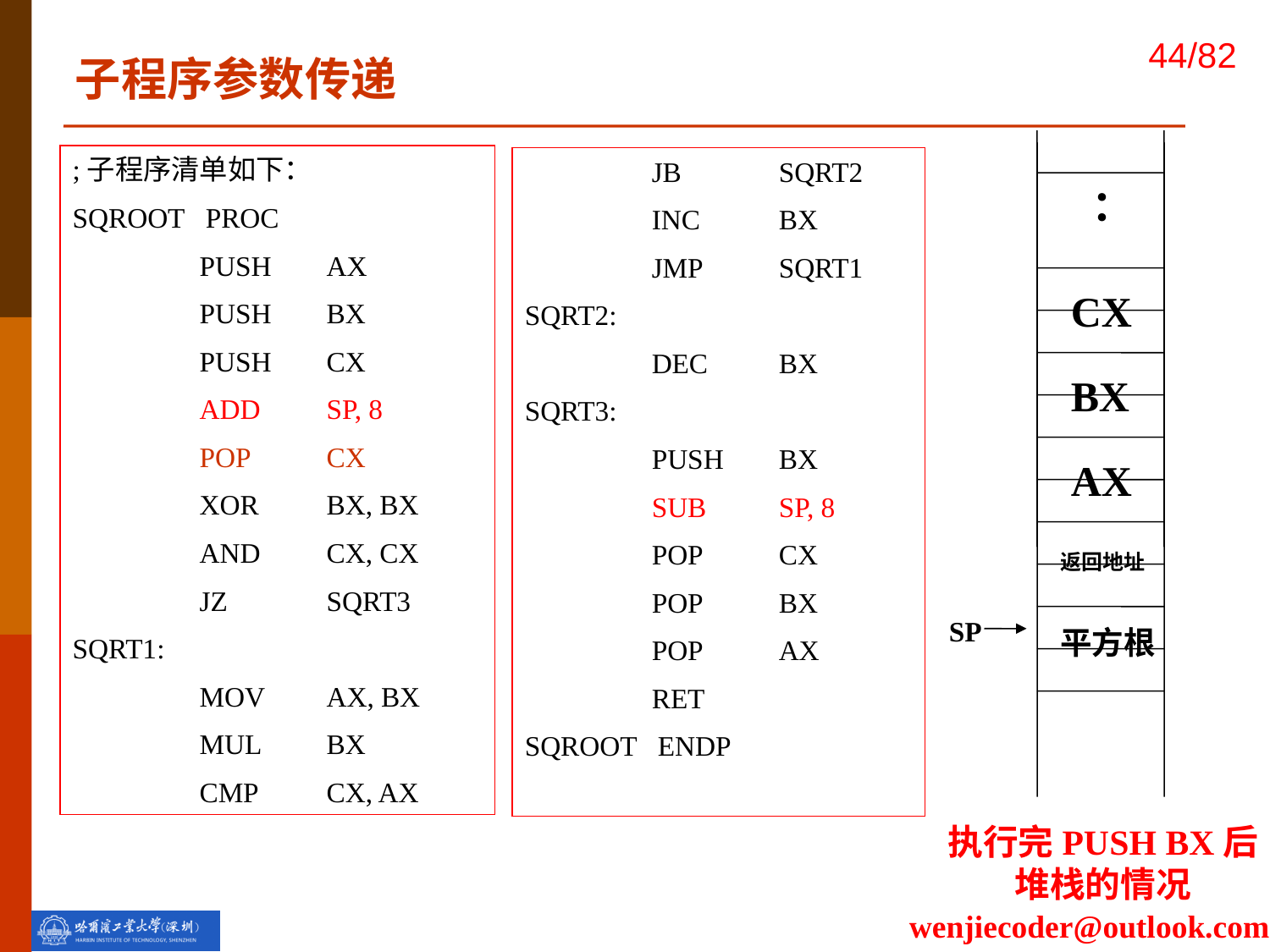

子程序参数传递

;子程序清单如下：
SQROOT   PROC
	PUSH	AX
	PUSH	BX
	PUSH	CX
	ADD	SP, 8
	POP	CX
	XOR	BX, BX
	AND	CX, CX
	JZ	SQRT3
SQRT1:
	MOV 	AX, BX
	MUL 	BX
	CMP	CX, AX
	JB	SQRT2
	INC	BX
	JMP	SQRT1
SQRT2:
	DEC 	BX
SQRT3:
	PUSH	BX
	SUB	SP, 8
	POP	CX
	POP	BX
	POP	AX
	RET
SQROOT   ENDP

：

CX

BX

AX

返回地址

SP
平方根

执行完PUSH BX后
堆栈的情况